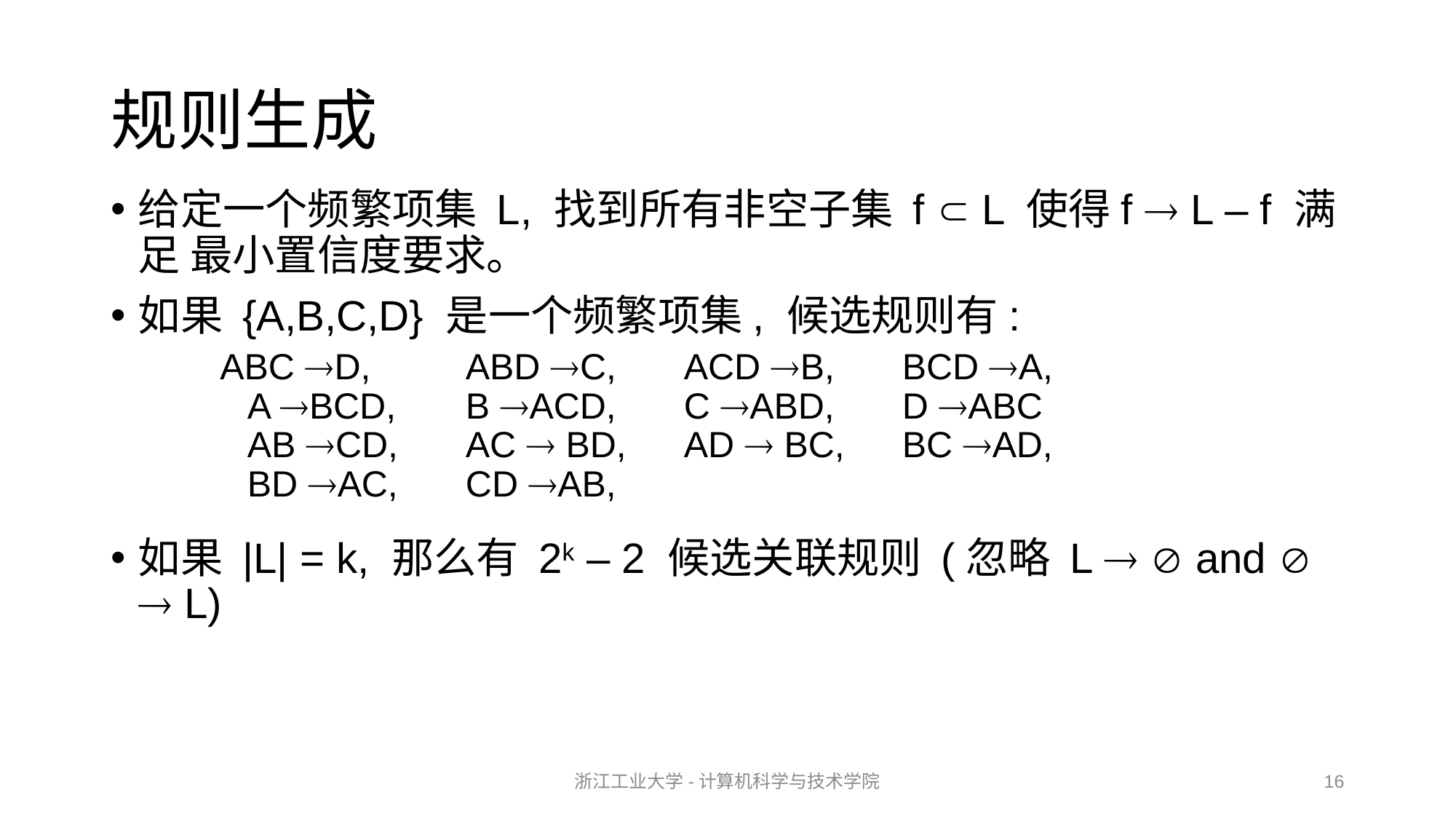

# 规则生成
给定一个频繁项集 L, 找到所有非空子集 f ⊂ L 使得f → L – f 满足 最小置信度要求。
如果 {A,B,C,D} 是一个频繁项集, 候选规则有:
ABC →D, 	ABD →C, 	ACD →B, 	BCD →A,
A →BCD,	B →ACD,	C →ABD, 	D →ABC
AB →CD,	AC → BD, 	AD → BC, 	BC →AD,
BD →AC, 	CD →AB,
如果 |L| = k, 那么有 2k – 2 候选关联规则 (忽略 L → ∅ and ∅ → L)

浙江工业大学-计算机科学与技术学院
16